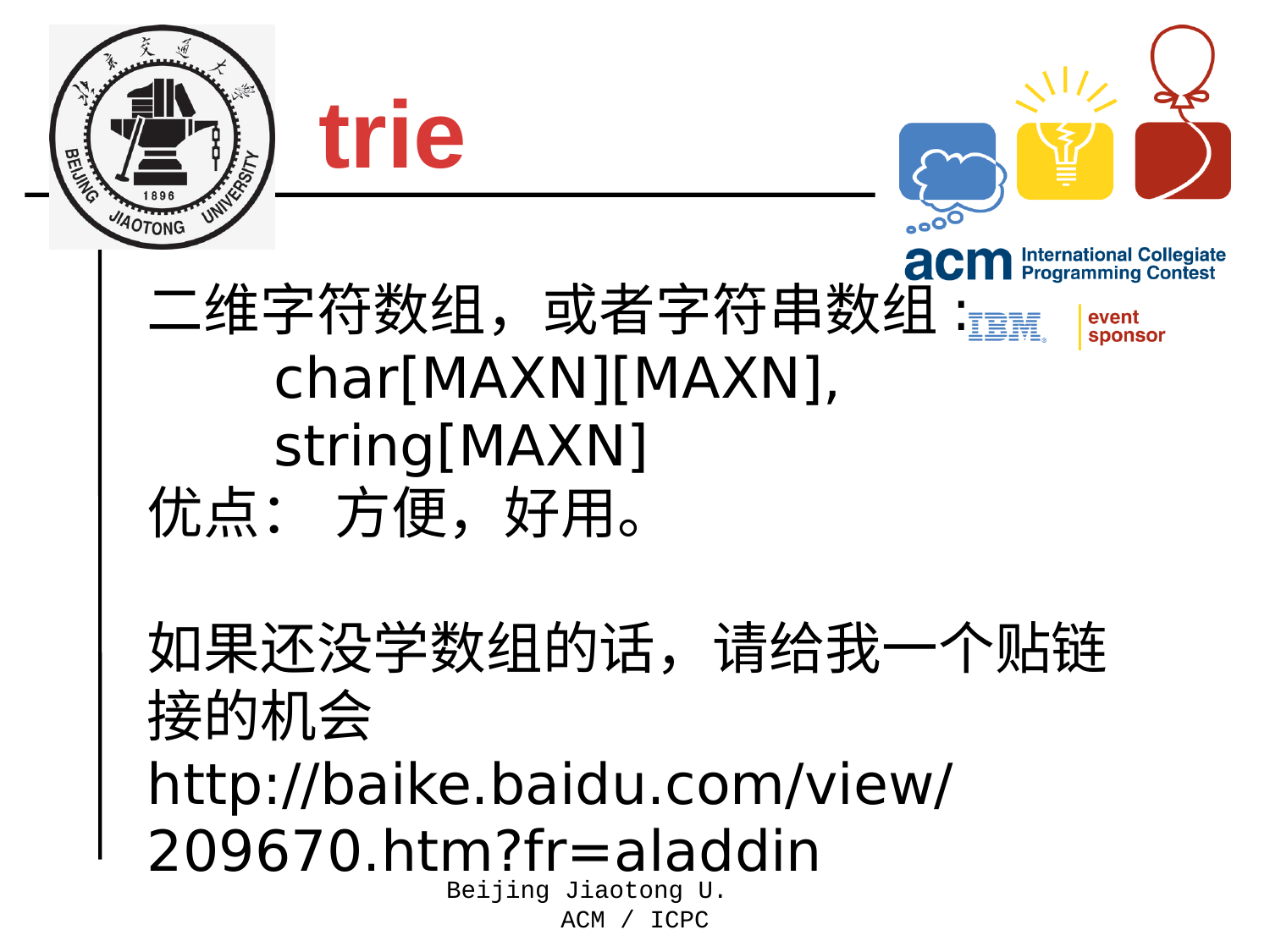

trie
二维字符数组，或者字符串数组:     	char[MAXN][MAXN],
	string[MAXN]
优点： 方便，好用。

如果还没学数组的话，请给我一个贴链接的机会
http://baike.baidu.com/view/209670.htm?fr=aladdin